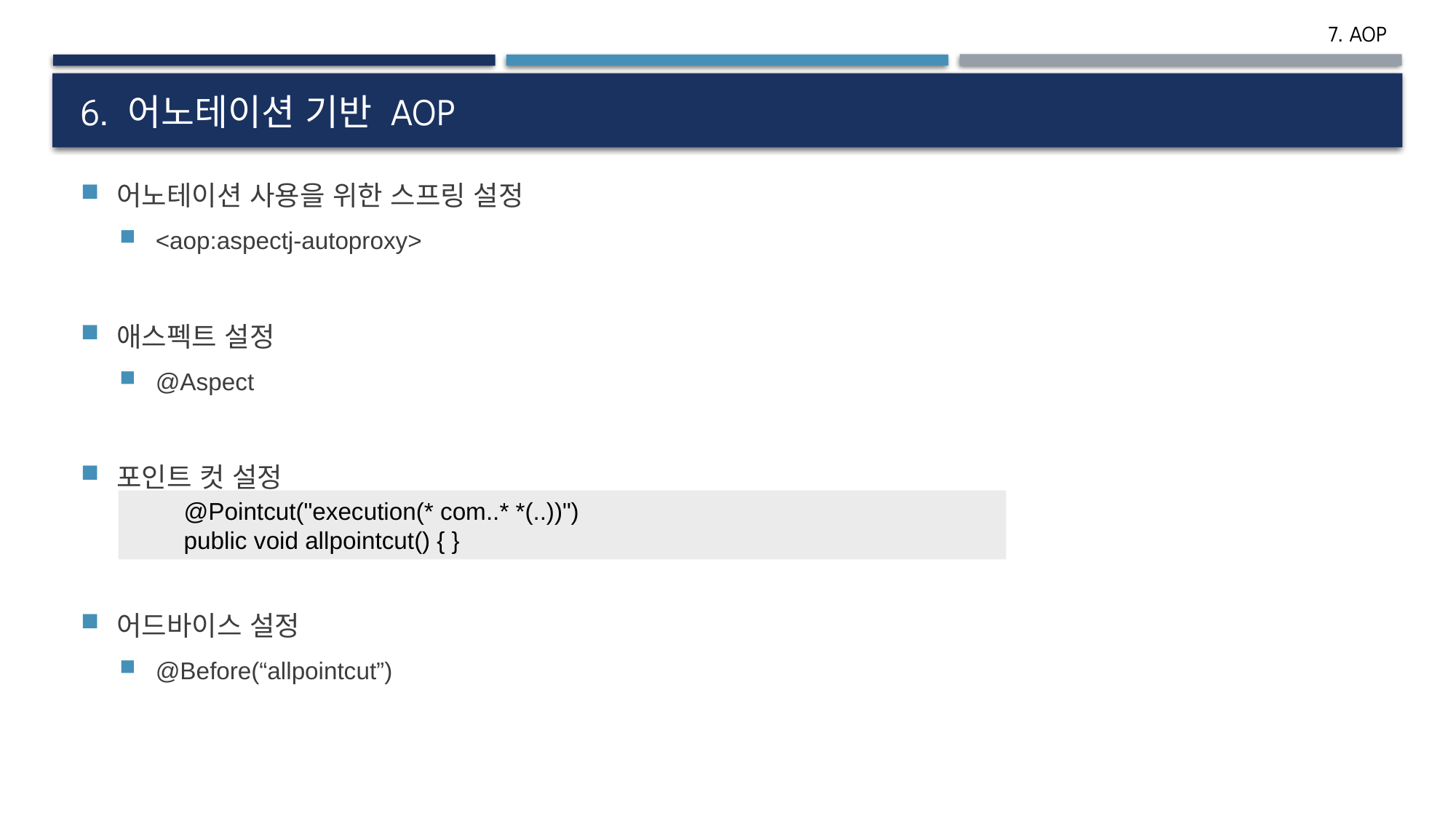

# 6. 어노테이션 기반 AOP
어노테이션 사용을 위한 스프링 설정
<aop:aspectj-autoproxy>

애스펙트 설정
@Aspect

포인트 컷 설정

어드바이스 설정
@Before(“allpointcut”)

@Pointcut("execution(* com..* *(..))")
public void allpointcut() { }